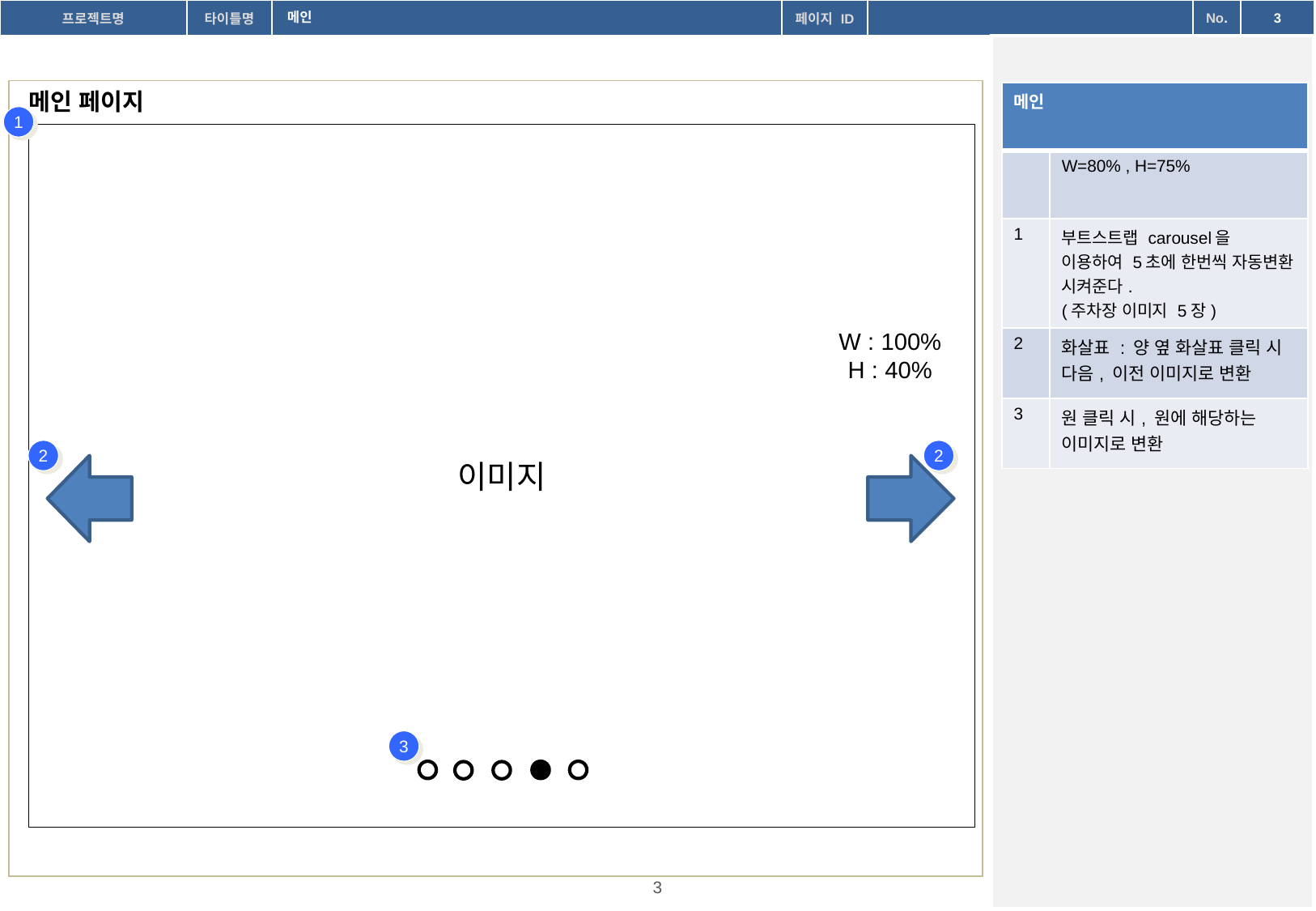

메인

메인 페이지
| 메인 |  |
| --- | --- |
|  | W=80% , H=75% |
| 1 | 부트스트랩 carousel을 이용하여 5초에 한번씩 자동변환 시켜준다. (주차장 이미지 5장) |
| 2 | 화살표 : 양 옆 화살표 클릭 시 다음, 이전 이미지로 변환 |
| 3 | 원 클릭 시, 원에 해당하는 이미지로 변환 |
1
이미지
1
W : 100%
H : 40%
2
2

3